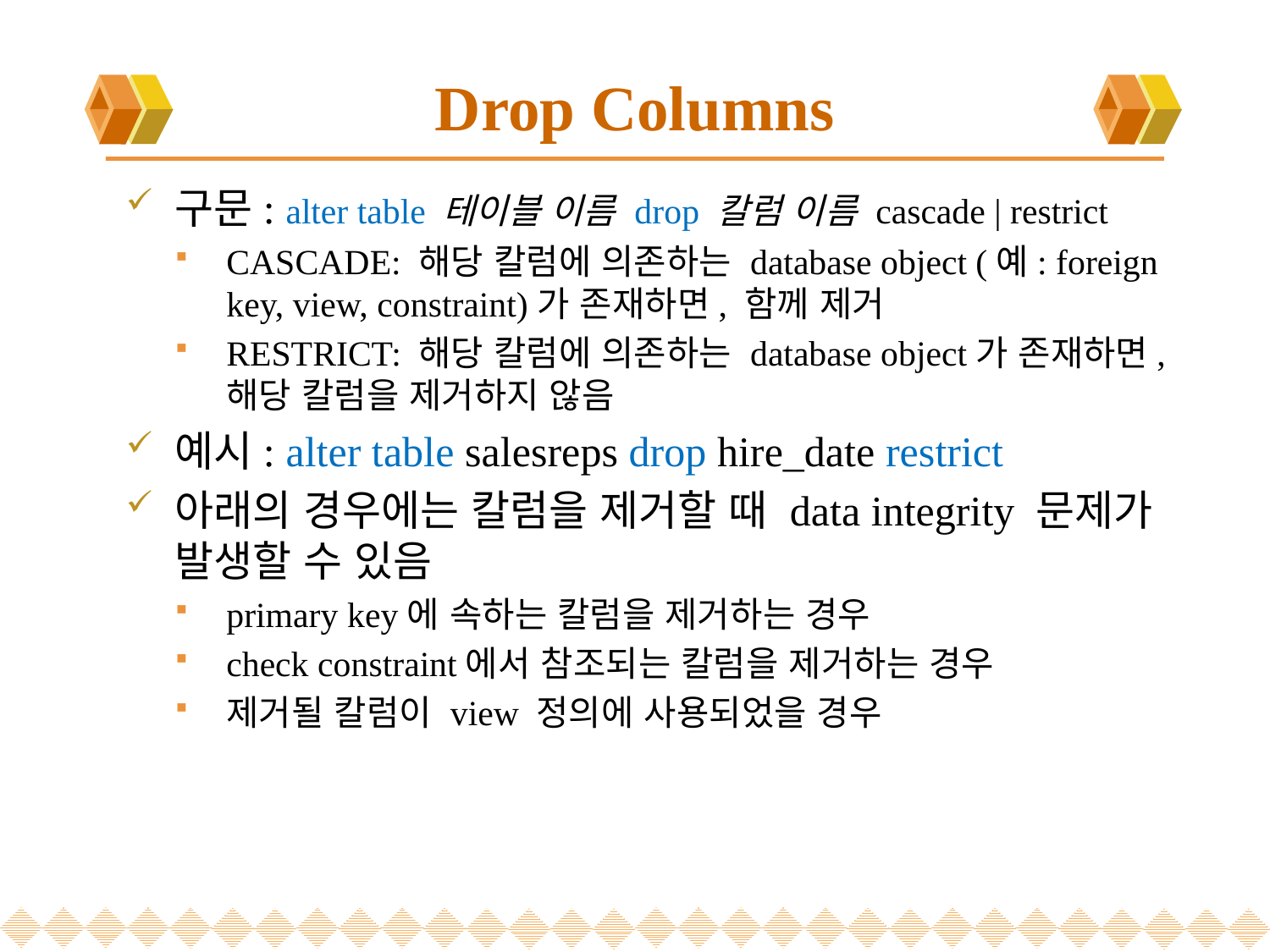

# Drop Columns
구문: alter table 테이블 이름 drop 칼럼 이름 cascade | restrict
CASCADE: 해당 칼럼에 의존하는 database object (예: foreign key, view, constraint)가 존재하면, 함께 제거
RESTRICT: 해당 칼럼에 의존하는 database object가 존재하면, 해당 칼럼을 제거하지 않음
예시: alter table salesreps drop hire_date restrict
아래의 경우에는 칼럼을 제거할 때 data integrity 문제가 발생할 수 있음
primary key에 속하는 칼럼을 제거하는 경우
check constraint에서 참조되는 칼럼을 제거하는 경우
제거될 칼럼이 view 정의에 사용되었을 경우